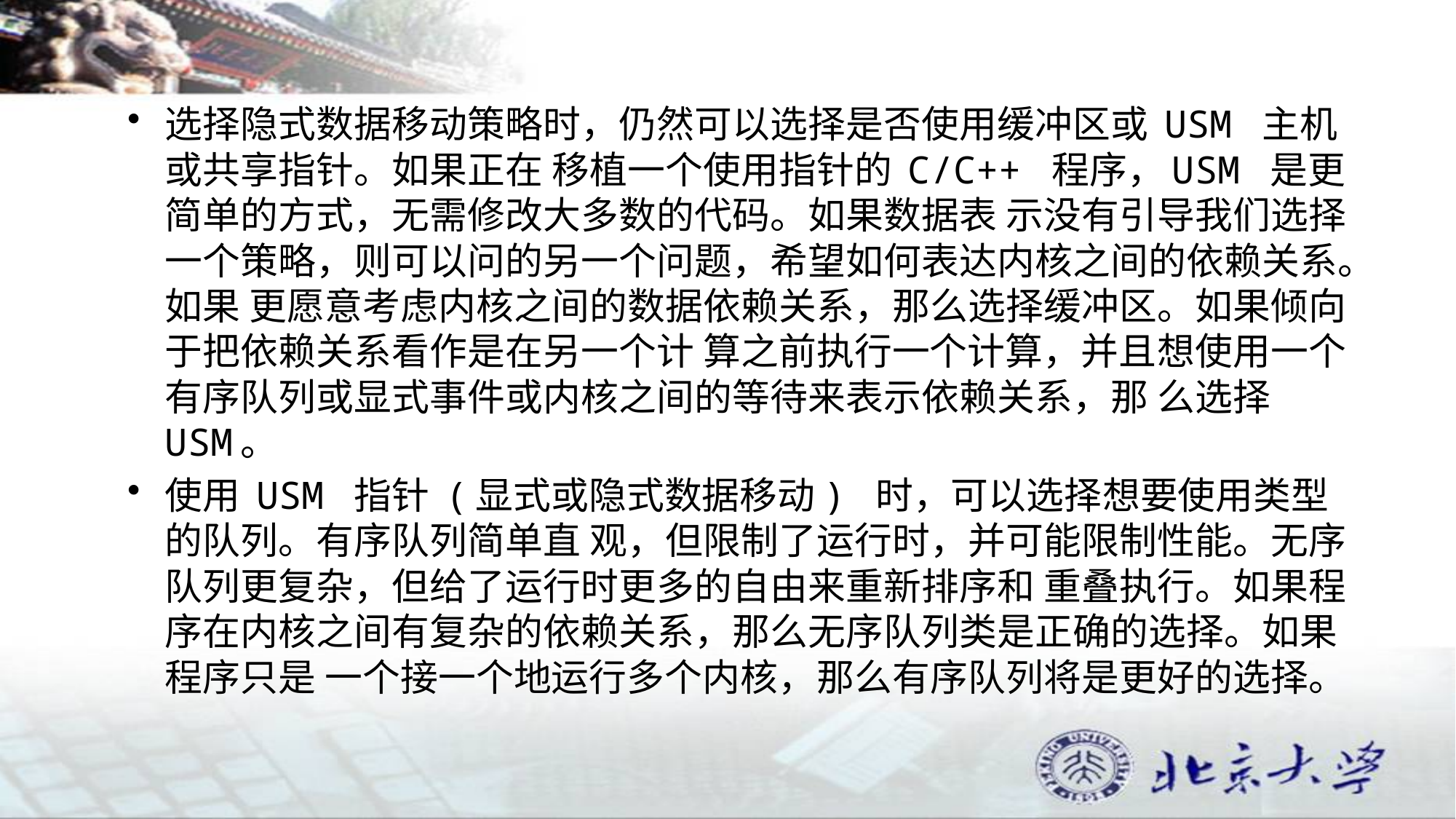

选择隐式数据移动策略时，仍然可以选择是否使用缓冲区或 USM 主机或共享指针。如果正在 移植一个使用指针的 C/C++ 程序，USM 是更简单的方式，无需修改大多数的代码。如果数据表 示没有引导我们选择一个策略，则可以问的另一个问题，希望如何表达内核之间的依赖关系。如果 更愿意考虑内核之间的数据依赖关系，那么选择缓冲区。如果倾向于把依赖关系看作是在另一个计 算之前执行一个计算，并且想使用一个有序队列或显式事件或内核之间的等待来表示依赖关系，那 么选择 USM。
使用 USM 指针 (显式或隐式数据移动) 时，可以选择想要使用类型的队列。有序队列简单直 观，但限制了运行时，并可能限制性能。无序队列更复杂，但给了运行时更多的自由来重新排序和 重叠执行。如果程序在内核之间有复杂的依赖关系，那么无序队列类是正确的选择。如果程序只是 一个接一个地运行多个内核，那么有序队列将是更好的选择。